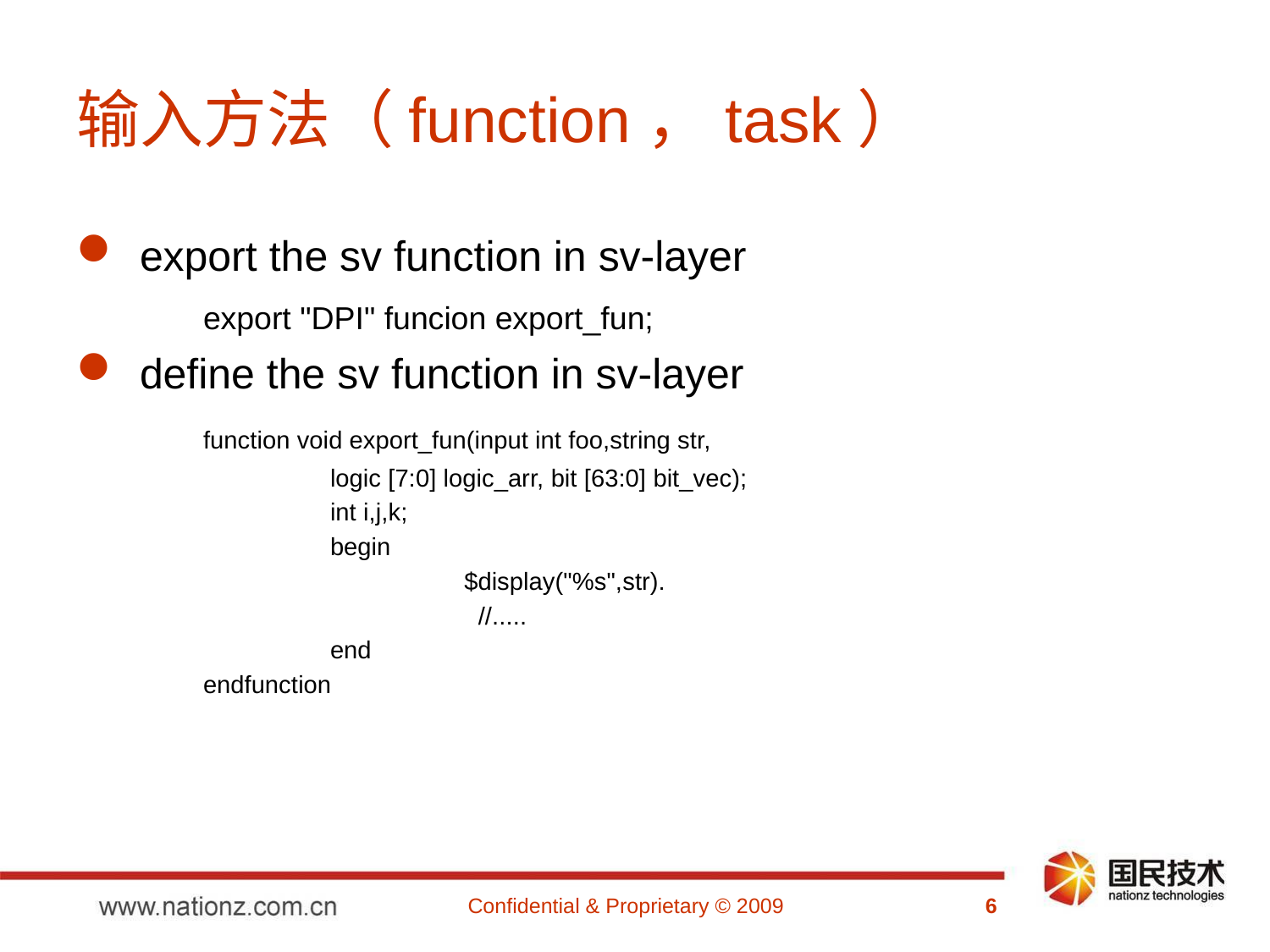

# 输入方法（function，task）
export the sv function in sv-layer
	export "DPI" funcion export_fun;
define the sv function in sv-layer
	function void export_fun(input int foo,string str,
		logic [7:0] logic_arr, bit [63:0] bit_vec);
		int i,j,k;
		begin
			 $display("%s",str).
			   //.....
		end
	endfunction
Confidential & Proprietary © 2009
6